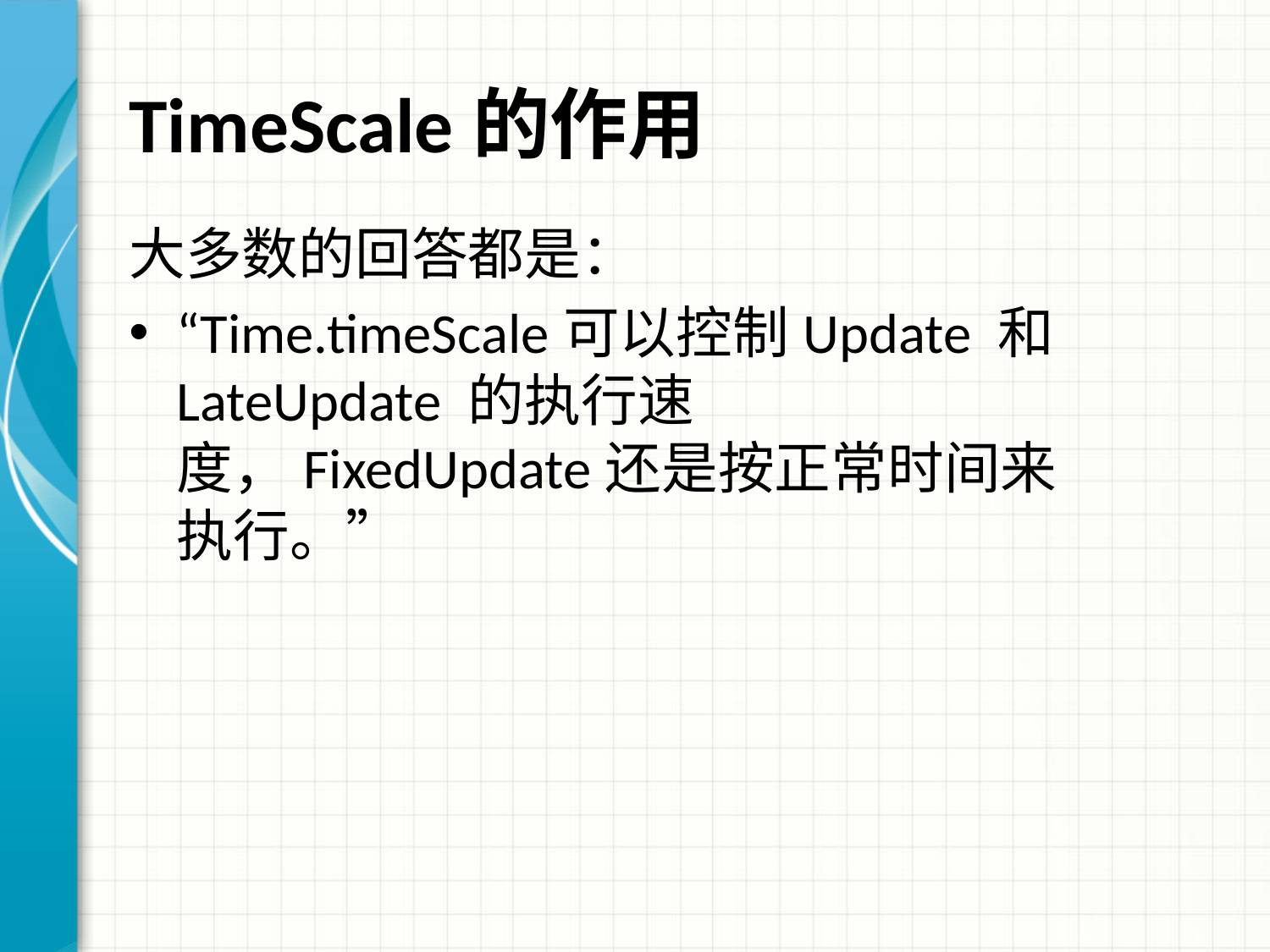

# TimeScale的作用
大多数的回答都是：
“Time.timeScale可以控制Update 和 LateUpdate 的执行速度，FixedUpdate还是按正常时间来执行。”